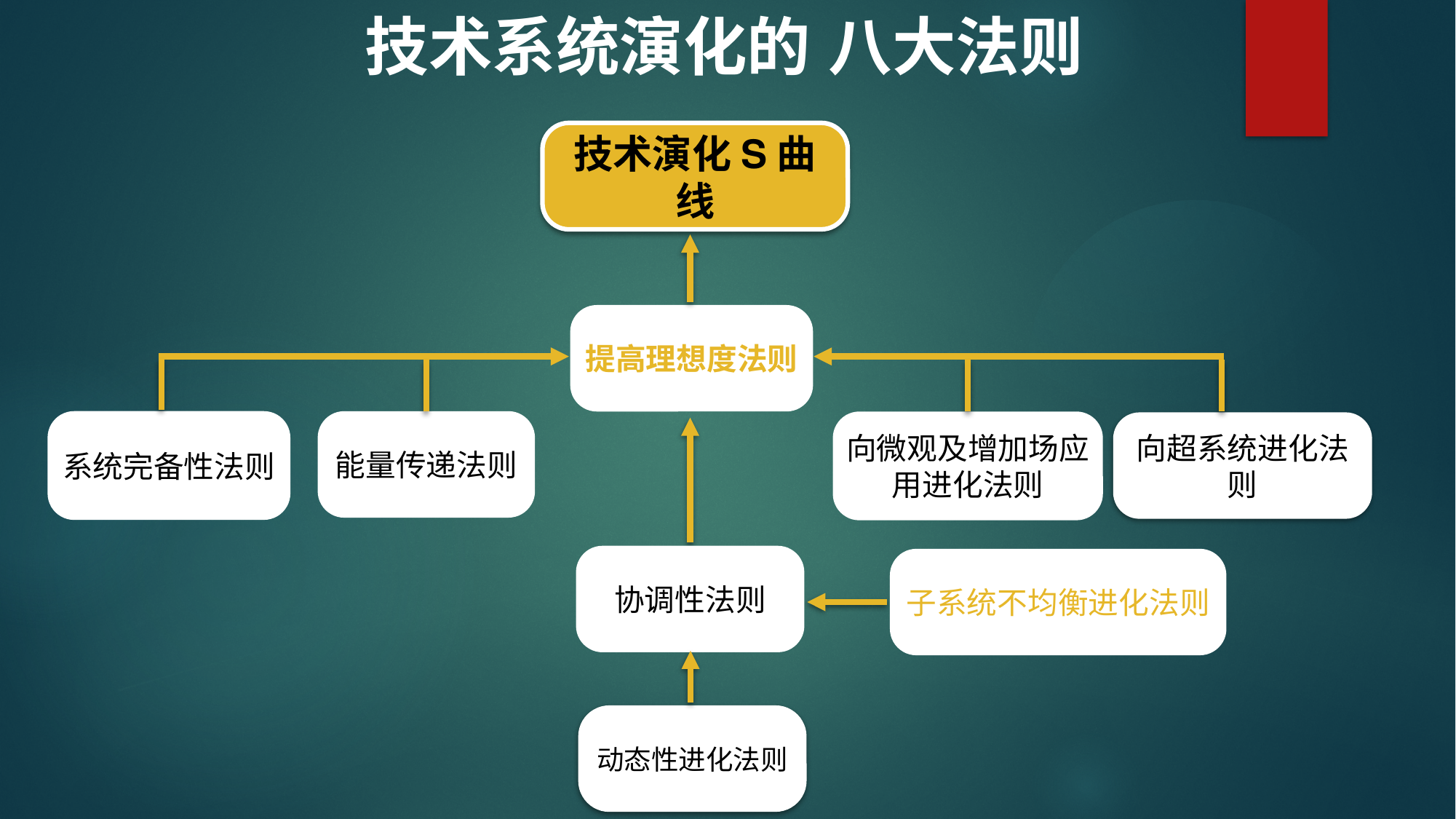

# 技术系统演化的 八大法则
技术演化S曲线

提高理想度法则

系统完备性法则
能量传递法则
向微观及增加场应用进化法则
向超系统进化法则

协调性法则
子系统不均衡进化法则

动态性进化法则